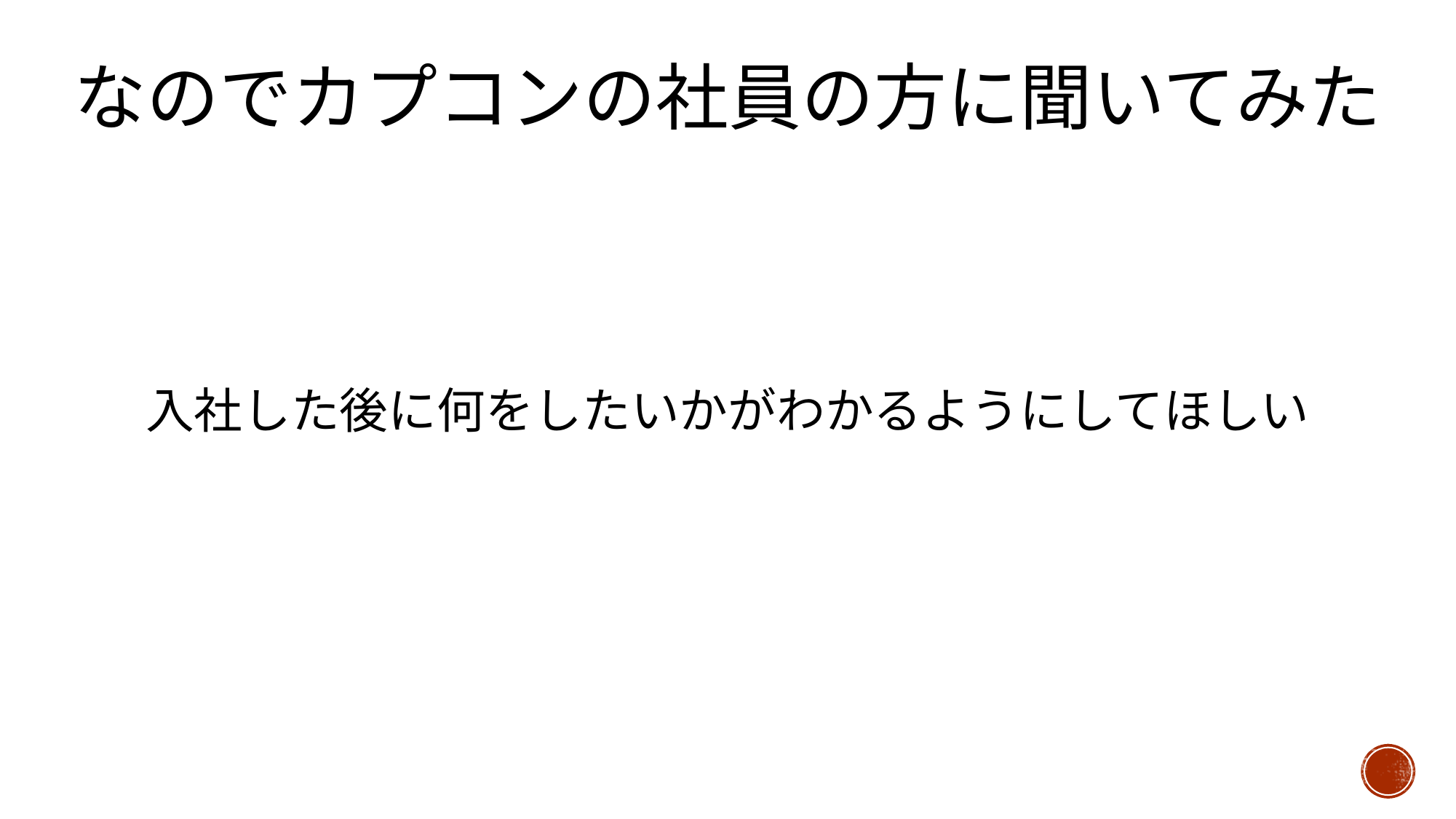

なのでカプコンの社員の方に聞いてみた
入社した後に何をしたいかがわかるようにしてほしい